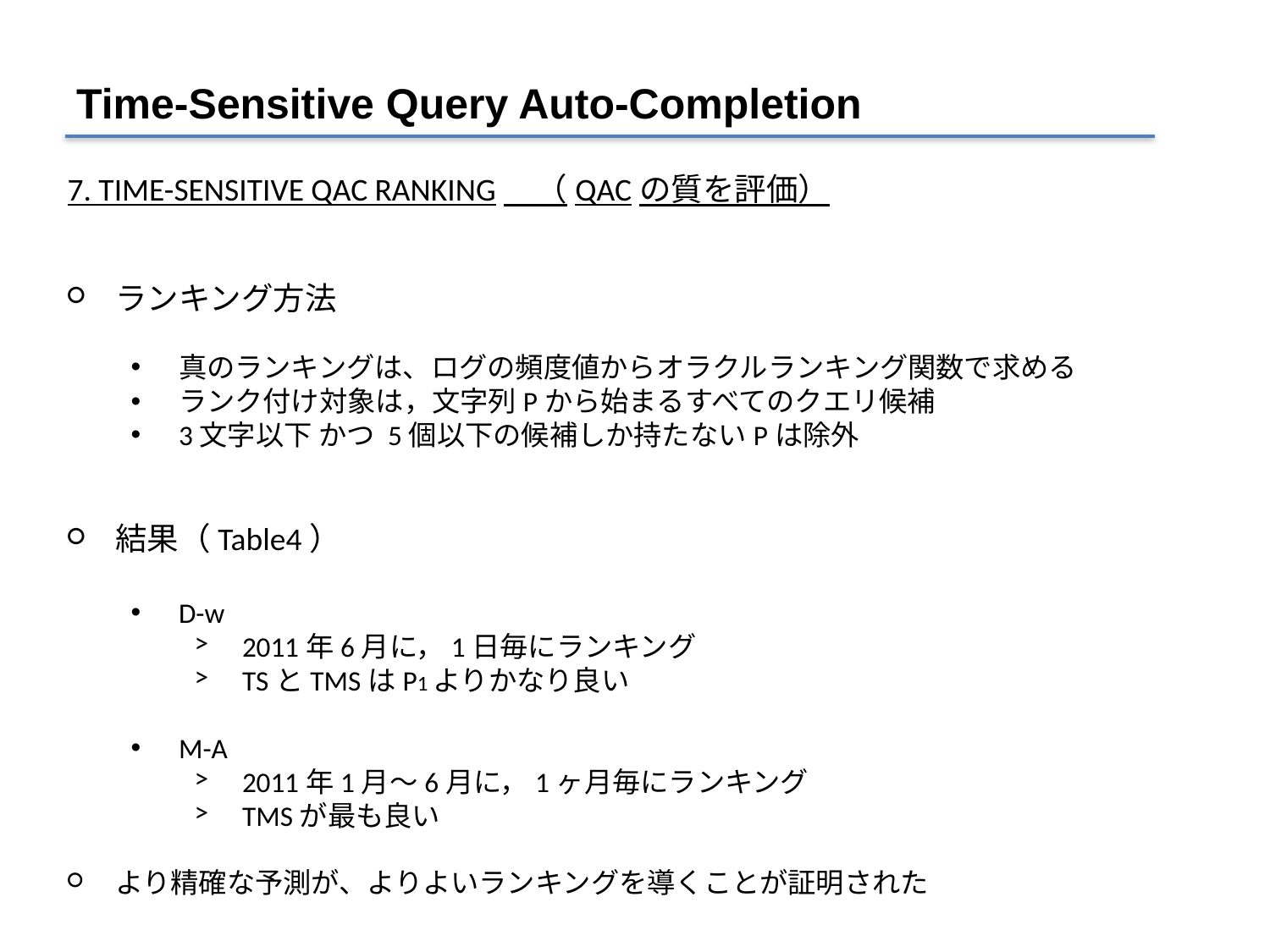

# Time-Sensitive Query Auto-Completion
7. TIME-SENSITIVE QAC RANKING　（QACの質を評価）

ランキング方法

真のランキングは、ログの頻度値からオラクルランキング関数で求める
ランク付け対象は，文字列Pから始まるすべてのクエリ候補
3文字以下 かつ 5個以下の候補しか持たないPは除外

結果（Table4）

D-w
2011年6月に，1日毎にランキング
TSとTMSはP1よりかなり良い

M-A
2011年1月～6月に，1ヶ月毎にランキング
TMSが最も良い

より精確な予測が、よりよいランキングを導くことが証明された